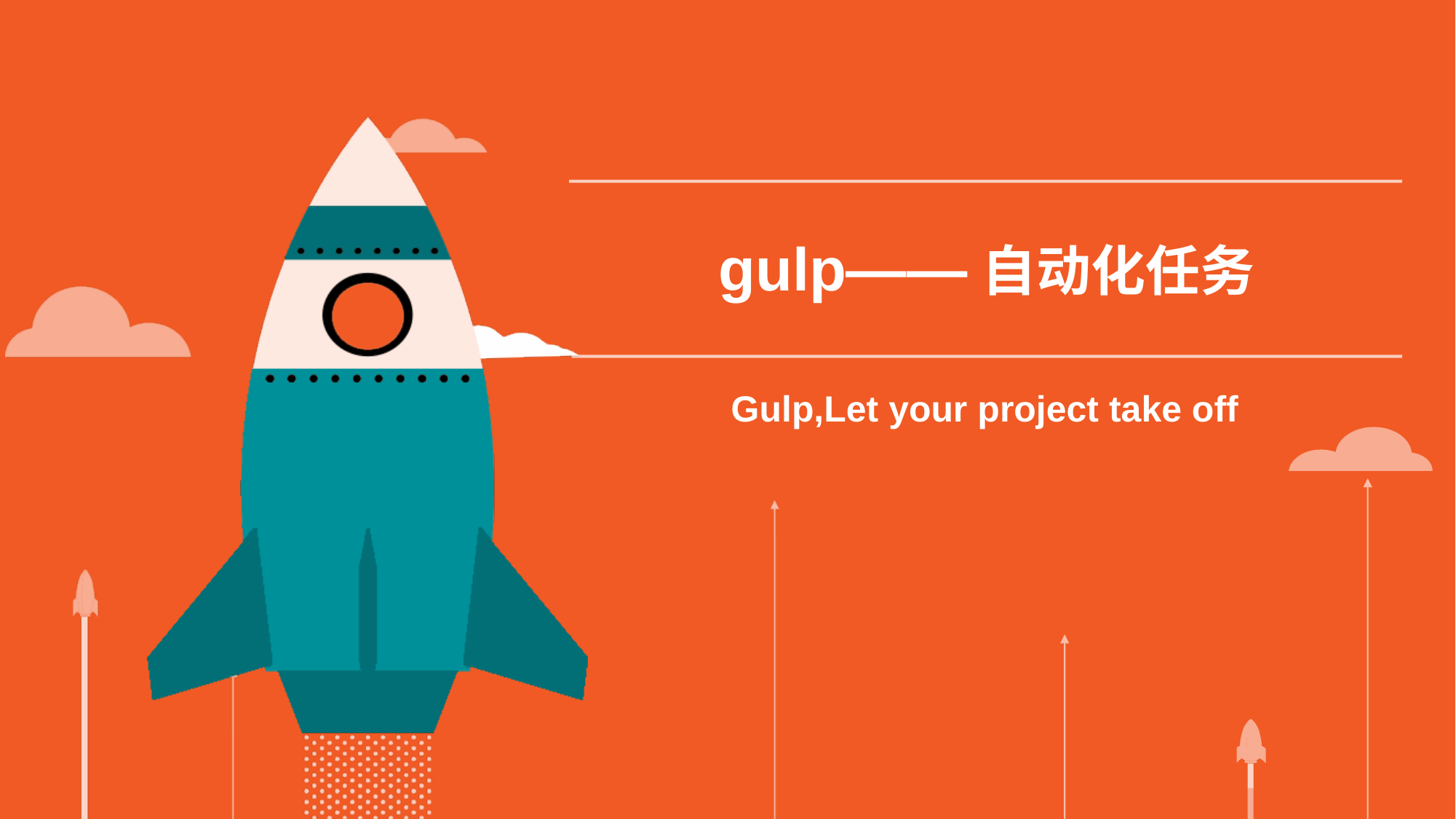

# gulp——自动化任务
Gulp,Let your project take off